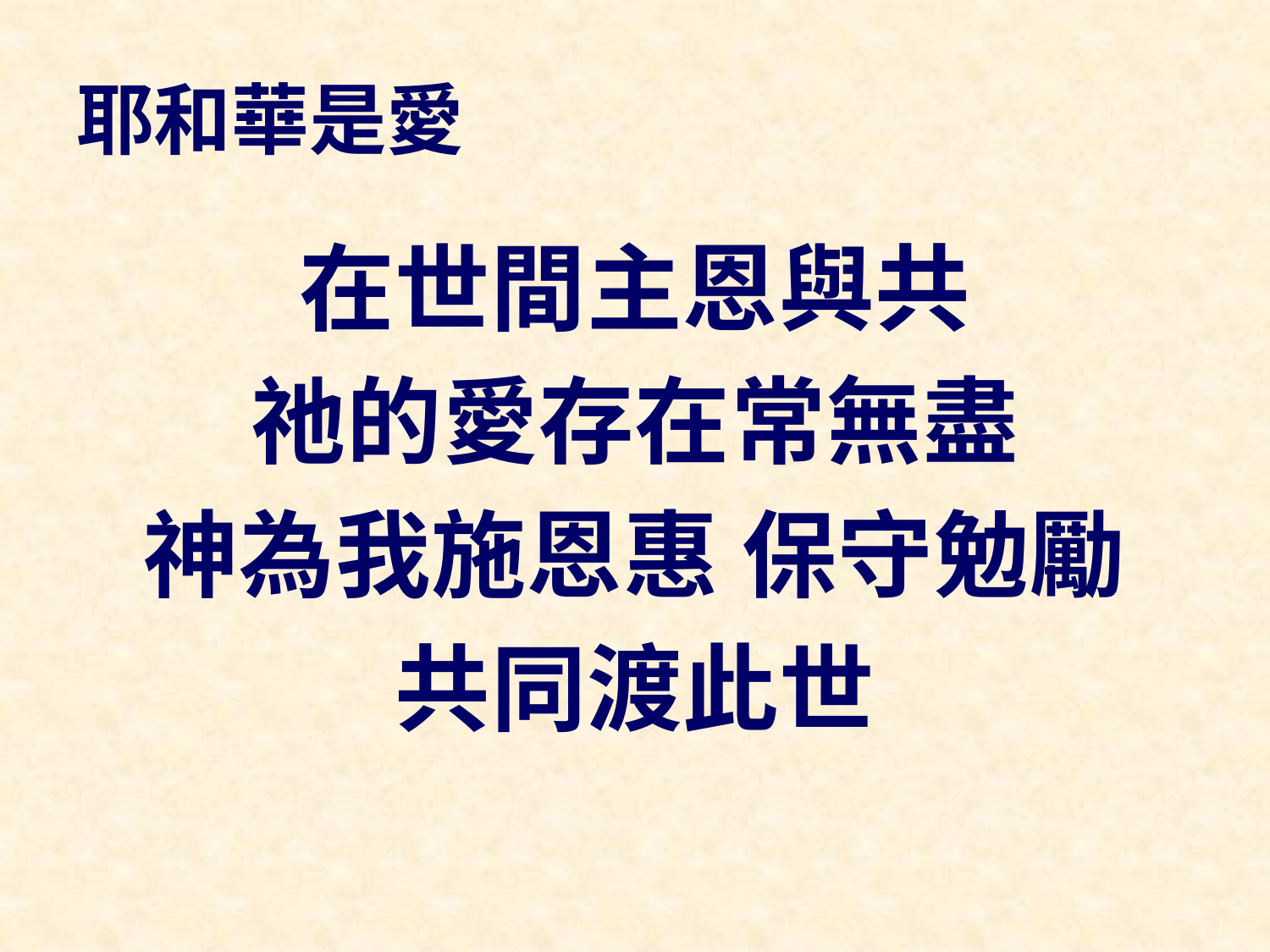

# 耶和華是愛
在世間主恩與共
祂的愛存在常無盡
神為我施恩惠 保守勉勵
共同渡此世